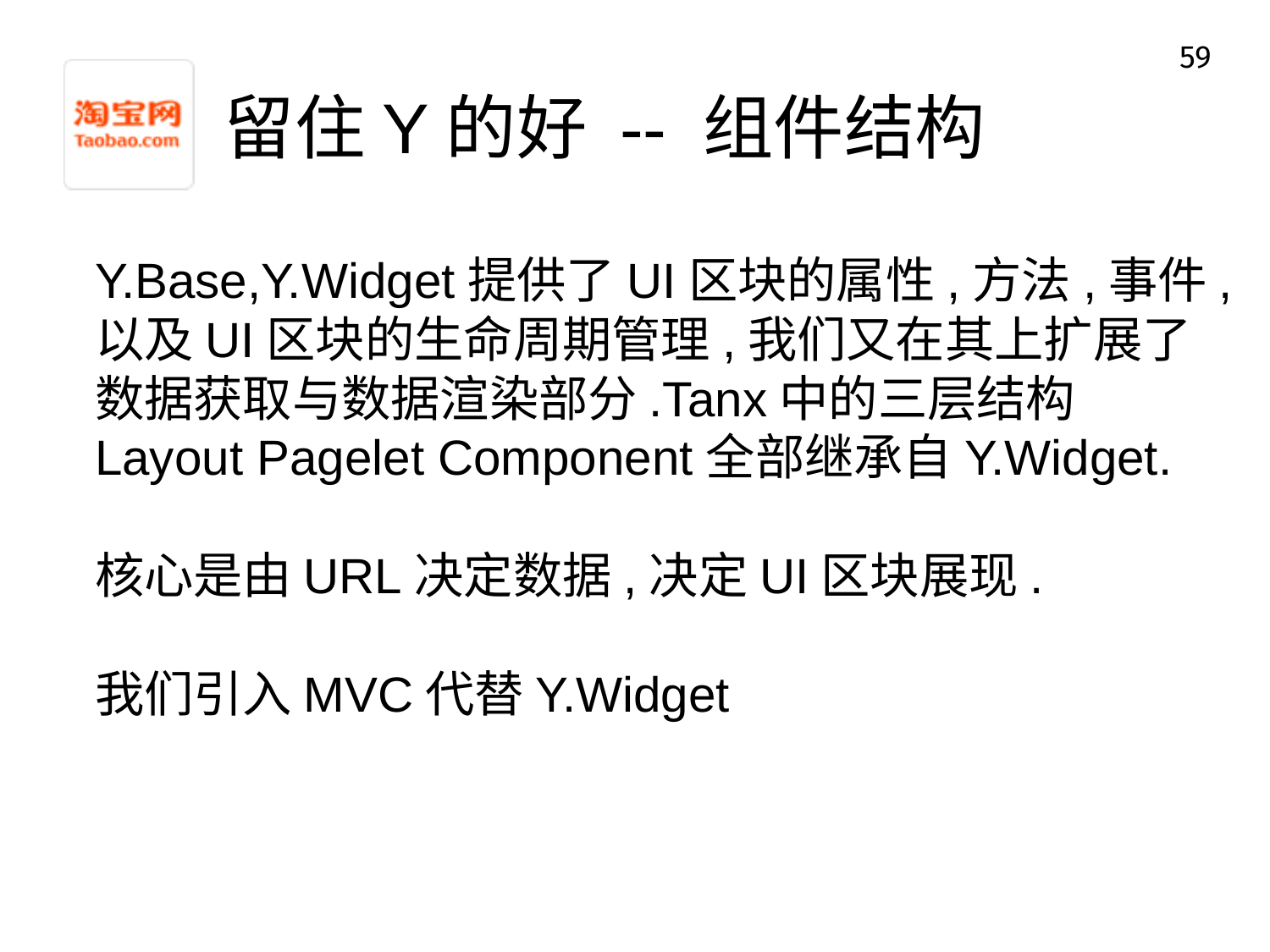

59
# 留住Y的好 -- 组件结构
Y.Base,Y.Widget提供了UI区块的属性,方法,事件,以及UI区块的生命周期管理,我们又在其上扩展了数据获取与数据渲染部分.Tanx中的三层结构Layout Pagelet Component全部继承自Y.Widget.

核心是由URL决定数据,决定UI区块展现.

我们引入MVC代替Y.Widget